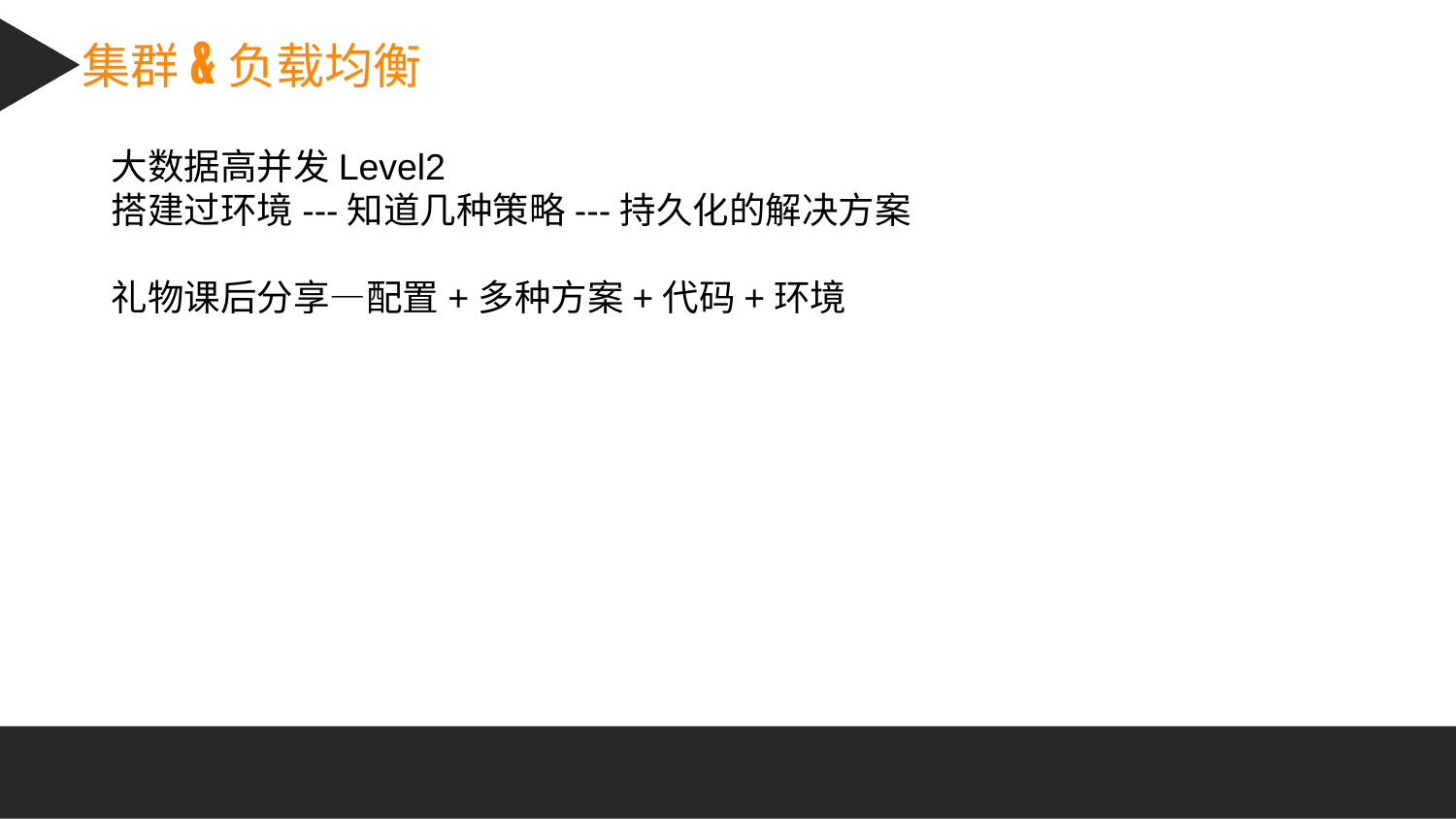

集群&负载均衡
大数据高并发Level2
搭建过环境---知道几种策略---持久化的解决方案

礼物课后分享—配置+多种方案+代码+环境